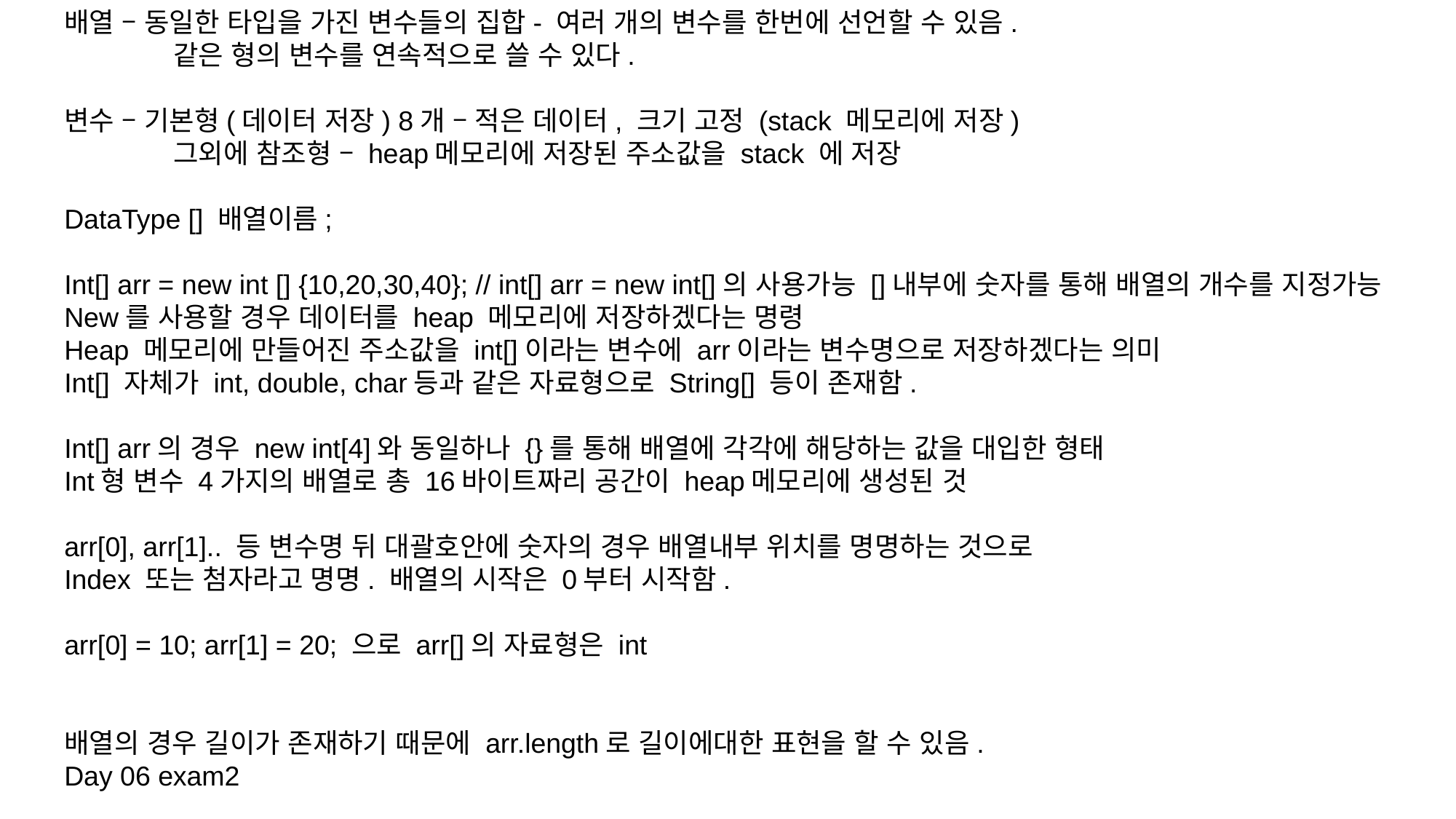

배열 – 동일한 타입을 가진 변수들의 집합- 여러 개의 변수를 한번에 선언할 수 있음.
	같은 형의 변수를 연속적으로 쓸 수 있다.

변수 – 기본형(데이터 저장) 8개 – 적은 데이터, 크기 고정 (stack 메모리에 저장)
	그외에 참조형 – heap메모리에 저장된 주소값을 stack 에 저장

DataType [] 배열이름;

Int[] arr = new int [] {10,20,30,40}; // int[] arr = new int[]의 사용가능 []내부에 숫자를 통해 배열의 개수를 지정가능
New를 사용할 경우 데이터를 heap 메모리에 저장하겠다는 명령
Heap 메모리에 만들어진 주소값을 int[]이라는 변수에 arr이라는 변수명으로 저장하겠다는 의미
Int[] 자체가 int, double, char등과 같은 자료형으로 String[] 등이 존재함.

Int[] arr의 경우 new int[4]와 동일하나 {}를 통해 배열에 각각에 해당하는 값을 대입한 형태
Int형 변수 4가지의 배열로 총 16바이트짜리 공간이 heap메모리에 생성된 것

arr[0], arr[1].. 등 변수명 뒤 대괄호안에 숫자의 경우 배열내부 위치를 명명하는 것으로
Index 또는 첨자라고 명명. 배열의 시작은 0부터 시작함.

arr[0] = 10; arr[1] = 20; 으로 arr[]의 자료형은 int

배열의 경우 길이가 존재하기 때문에 arr.length로 길이에대한 표현을 할 수 있음.
Day 06 exam2